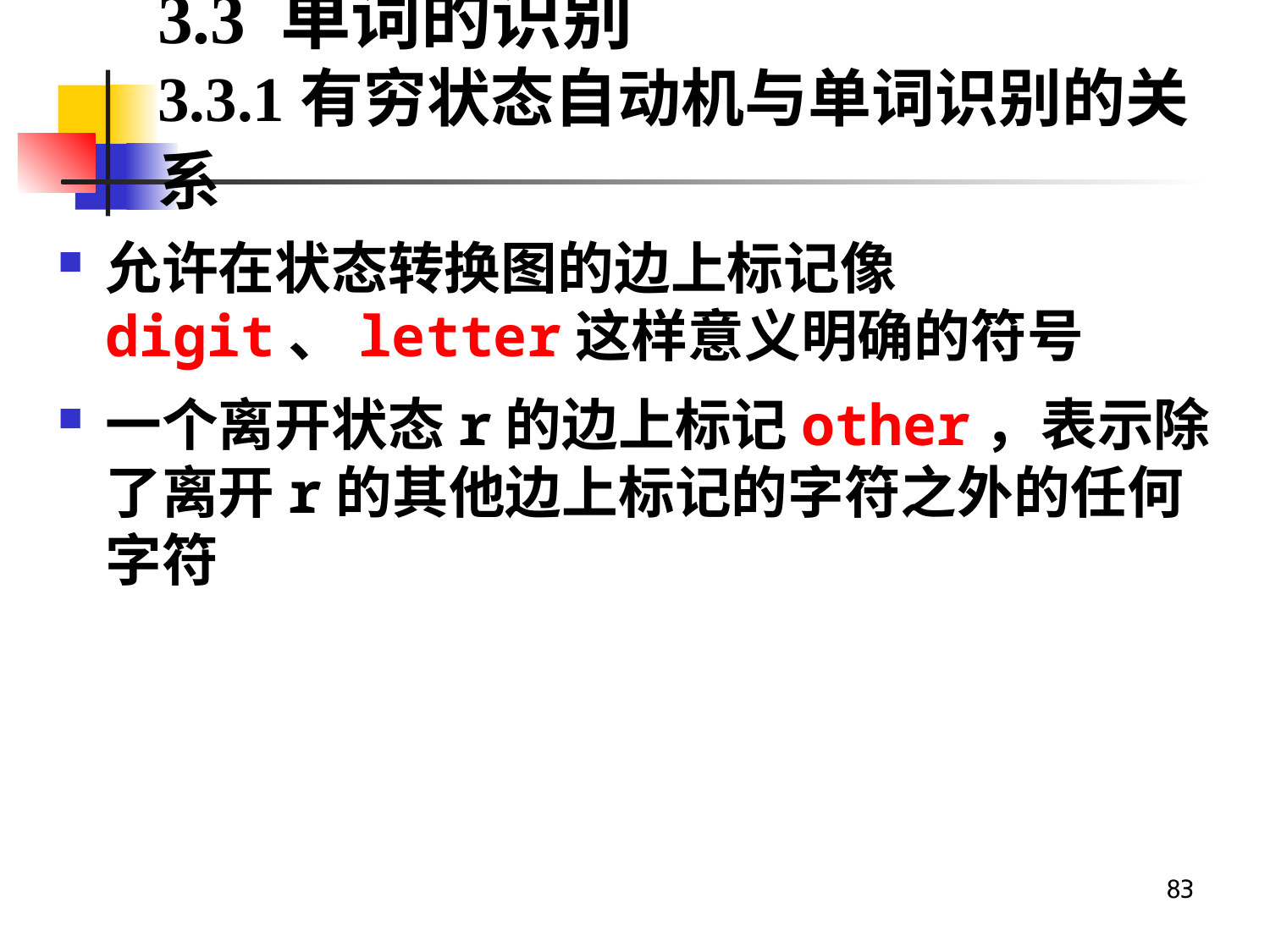

# 3.3 单词的识别 3.3.1有穷状态自动机与单词识别的关系
允许在状态转换图的边上标记像digit、letter这样意义明确的符号
一个离开状态r的边上标记other，表示除了离开r的其他边上标记的字符之外的任何字符
83